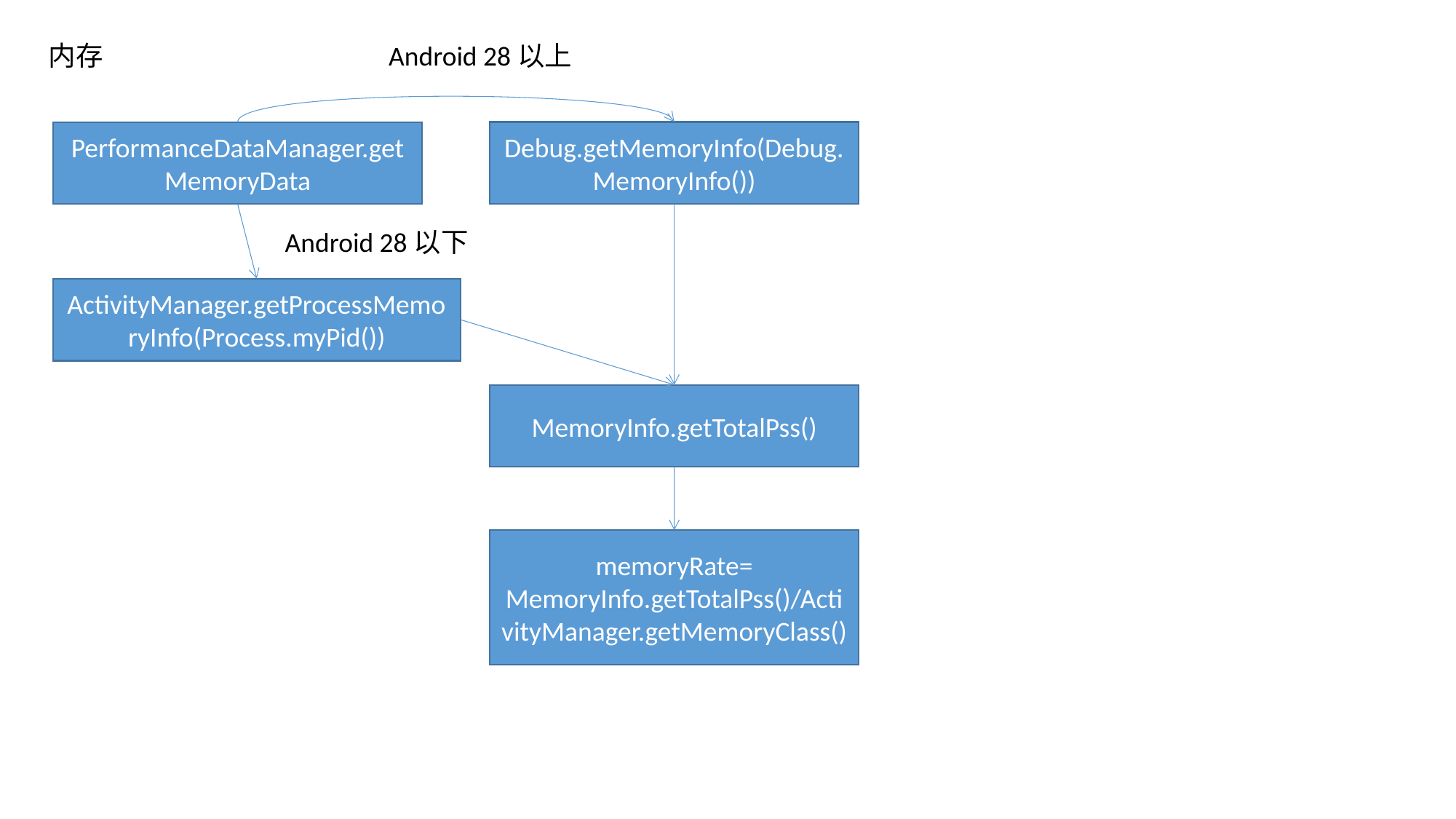

内存
Android 28以上
Debug.getMemoryInfo(Debug.MemoryInfo())
PerformanceDataManager.getMemoryData
Android 28以下
ActivityManager.getProcessMemoryInfo(Process.myPid())
MemoryInfo.getTotalPss()
memoryRate= MemoryInfo.getTotalPss()/ActivityManager.getMemoryClass()